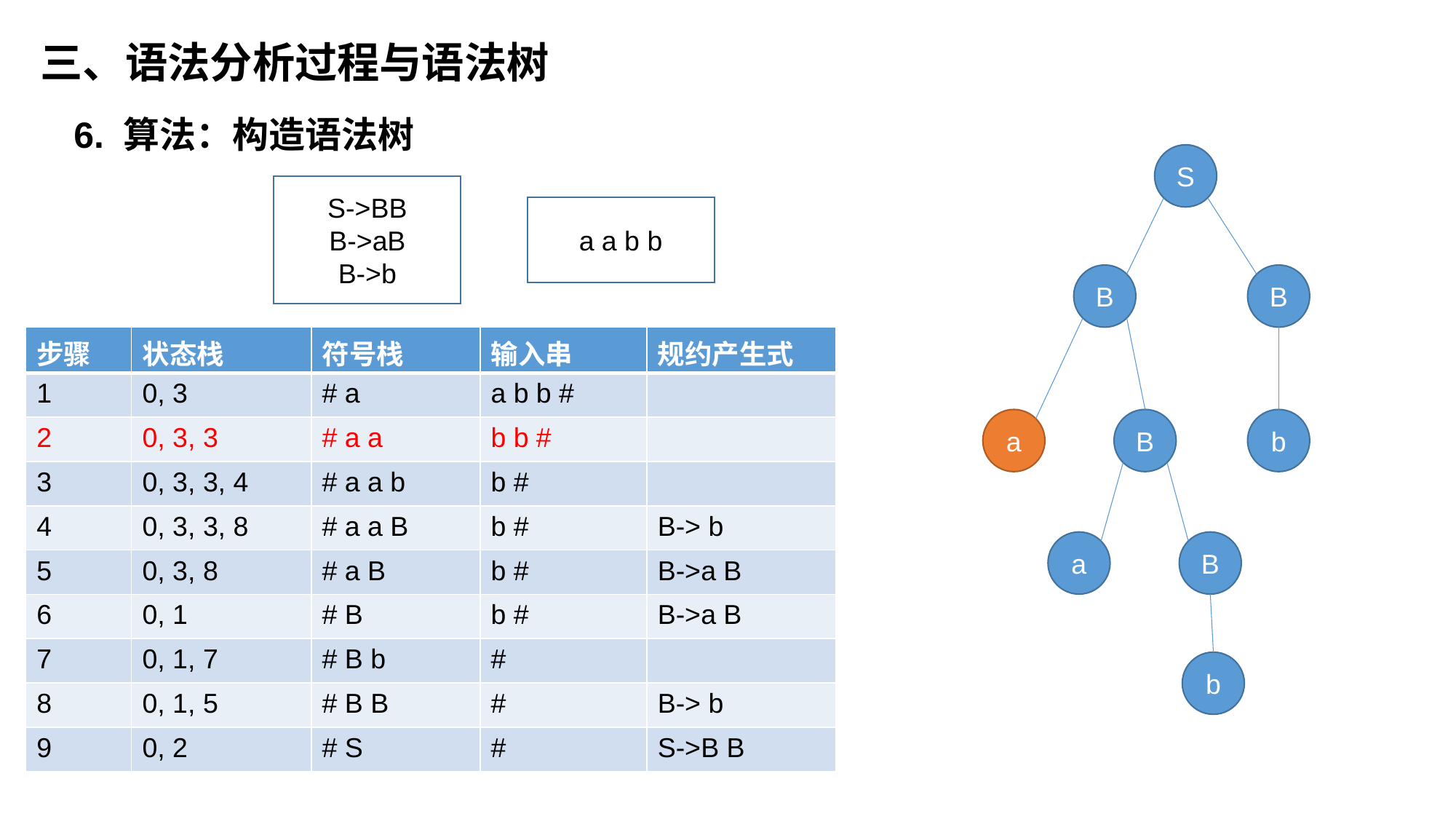

三、语法分析过程与语法树
6. 算法：构造语法树
S
S->BB
B->aB
B->b
a a b b
B
B
| 步骤 | 状态栈 | 符号栈 | 输入串 | 规约产生式 |
| --- | --- | --- | --- | --- |
| 1 | 0, 3 | # a | a b b # |  |
| 2 | 0, 3, 3 | # a a | b b # |  |
| 3 | 0, 3, 3, 4 | # a a b | b # |  |
| 4 | 0, 3, 3, 8 | # a a B | b # | B-> b |
| 5 | 0, 3, 8 | # a B | b # | B->a B |
| 6 | 0, 1 | # B | b # | B->a B |
| 7 | 0, 1, 7 | # B b | # |  |
| 8 | 0, 1, 5 | # B B | # | B-> b |
| 9 | 0, 2 | # S | # | S->B B |
a
B
b
a
B
b